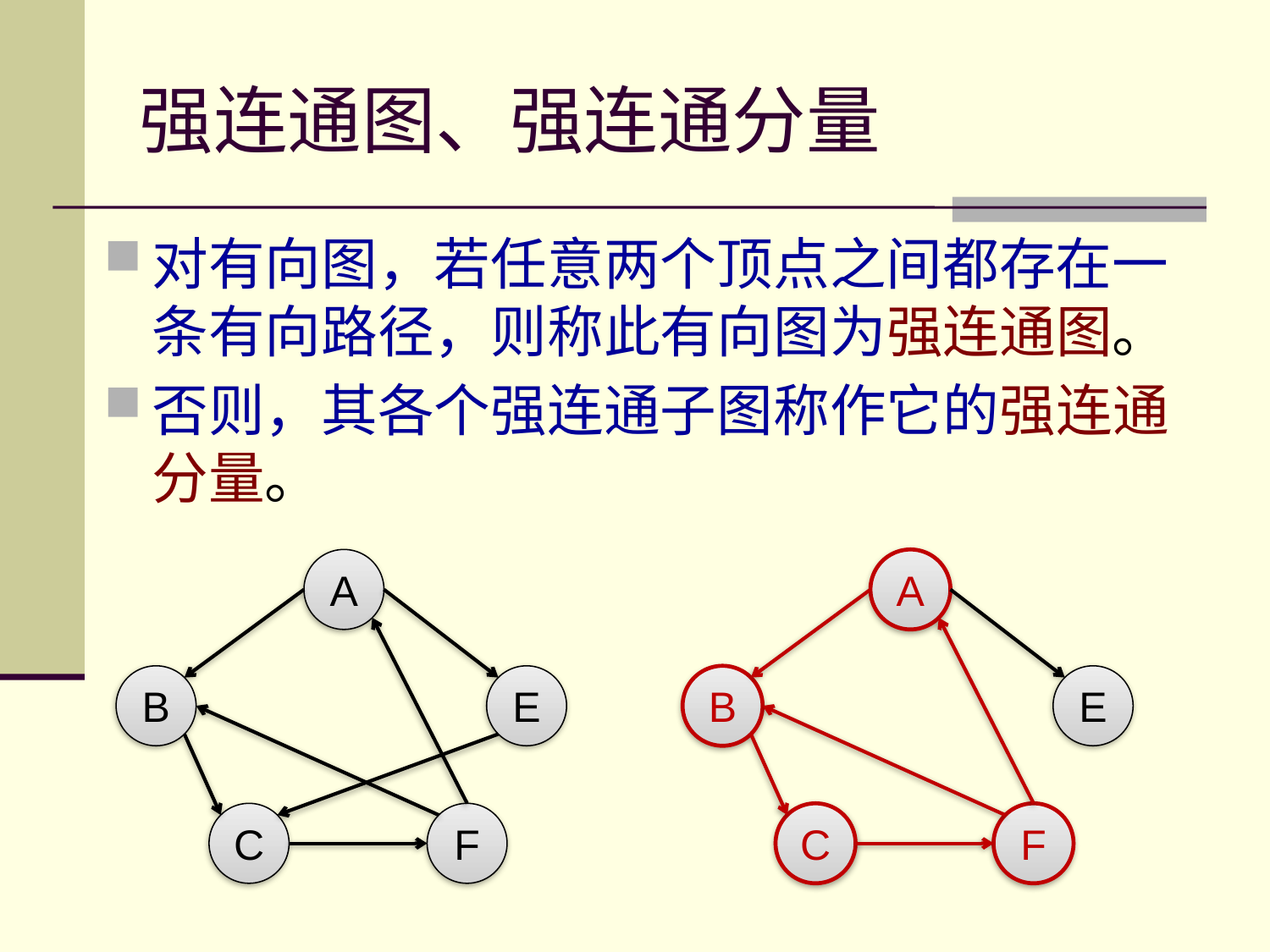

# 强连通图、强连通分量
对有向图，若任意两个顶点之间都存在一条有向路径，则称此有向图为强连通图。
否则，其各个强连通子图称作它的强连通分量。
A
B
E
C
F
A
B
E
C
F